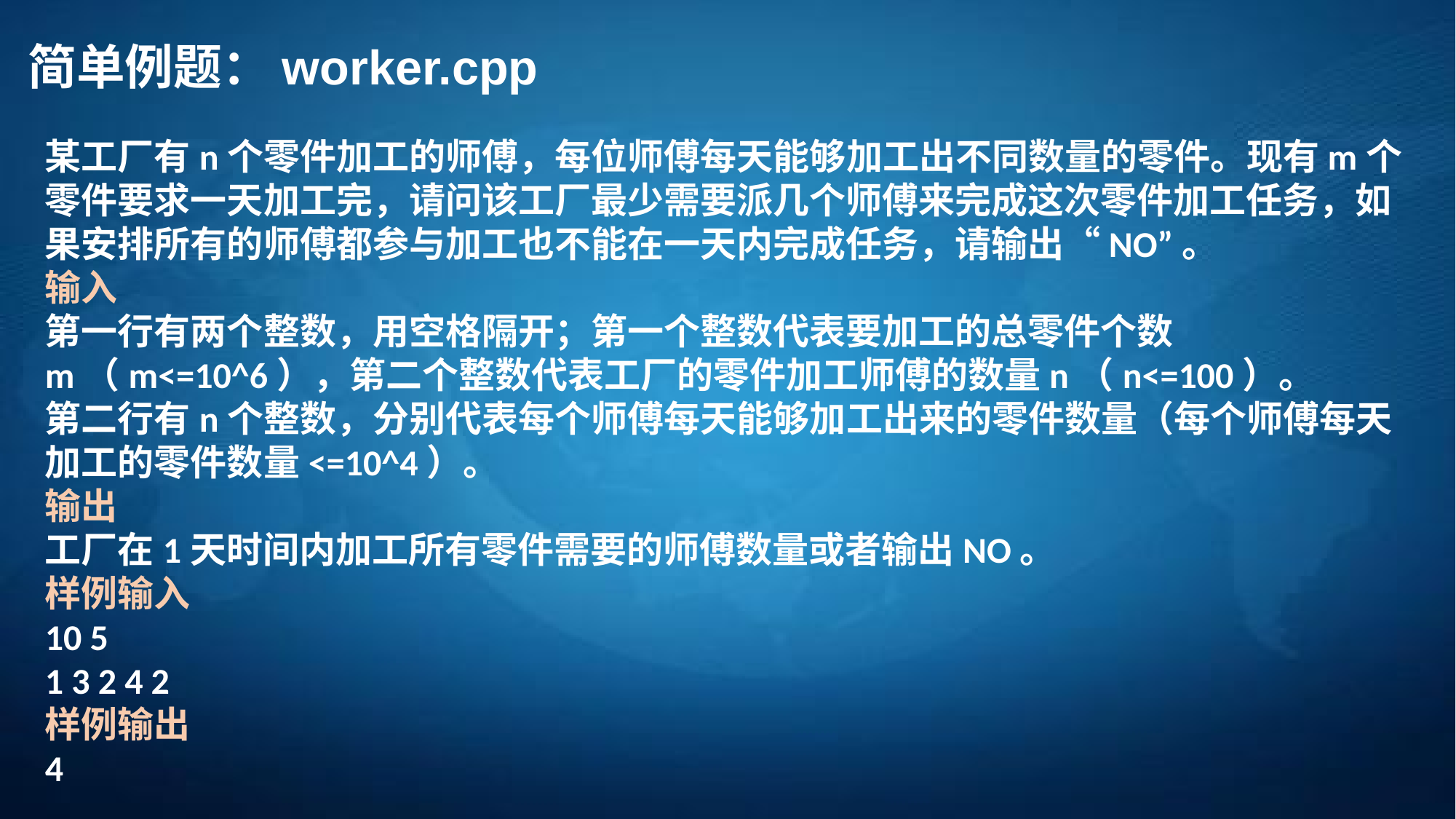

简单例题：worker.cpp
某工厂有n个零件加工的师傅，每位师傅每天能够加工出不同数量的零件。现有m个零件要求一天加工完，请问该工厂最少需要派几个师傅来完成这次零件加工任务，如果安排所有的师傅都参与加工也不能在一天内完成任务，请输出“NO”。
输入
第一行有两个整数，用空格隔开；第一个整数代表要加工的总零件个数m（m<=10^6），第二个整数代表工厂的零件加工师傅的数量n（n<=100）。
第二行有n个整数，分别代表每个师傅每天能够加工出来的零件数量（每个师傅每天加工的零件数量<=10^4）。
输出
工厂在1天时间内加工所有零件需要的师傅数量或者输出NO。
样例输入
10 5
1 3 2 4 2
样例输出
4